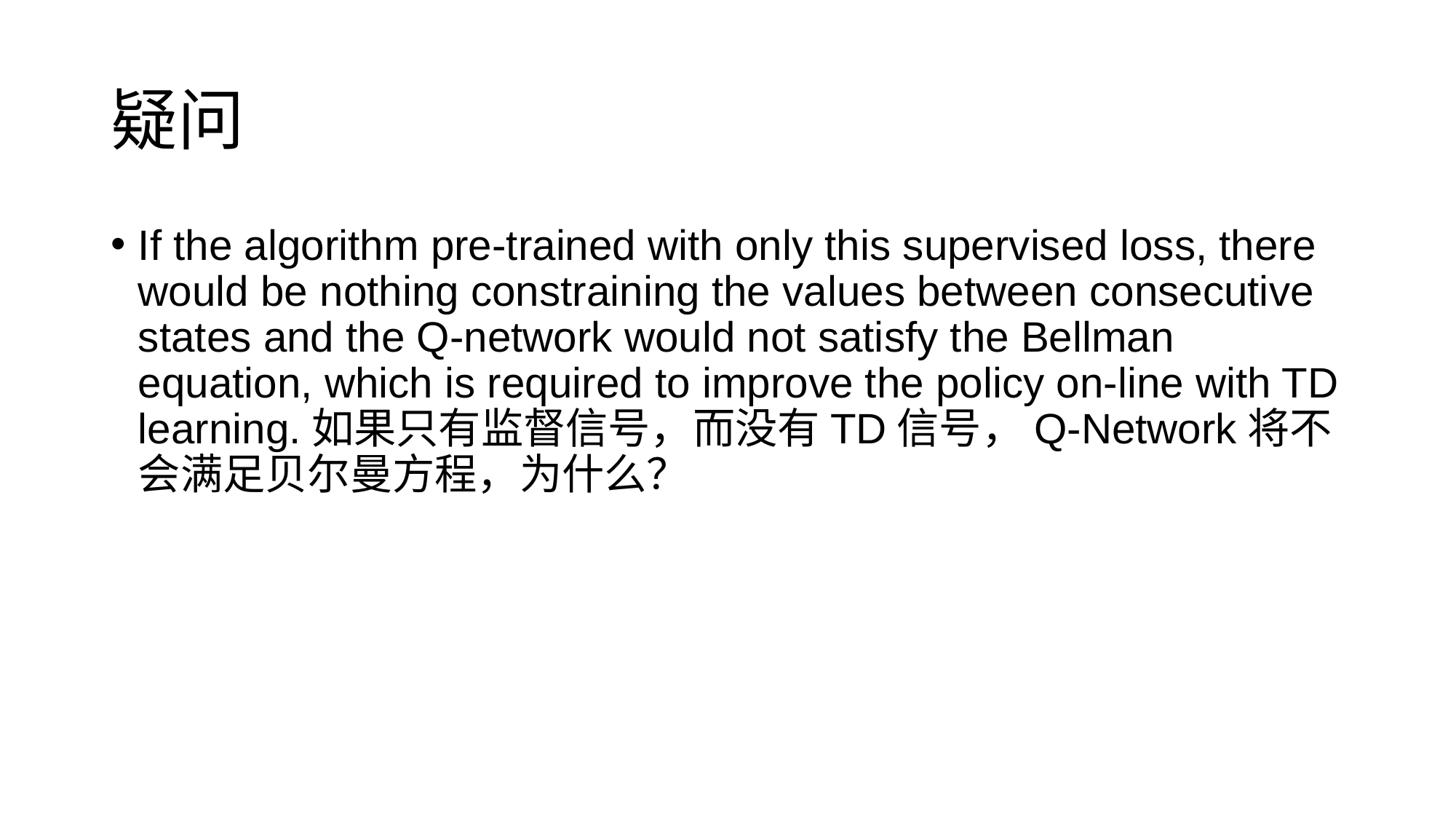

# 疑问
If the algorithm pre-trained with only this supervised loss, there would be nothing constraining the values between consecutive states and the Q-network would not satisfy the Bellman equation, which is required to improve the policy on-line with TD learning.如果只有监督信号，而没有TD信号，Q-Network将不会满足贝尔曼方程，为什么？